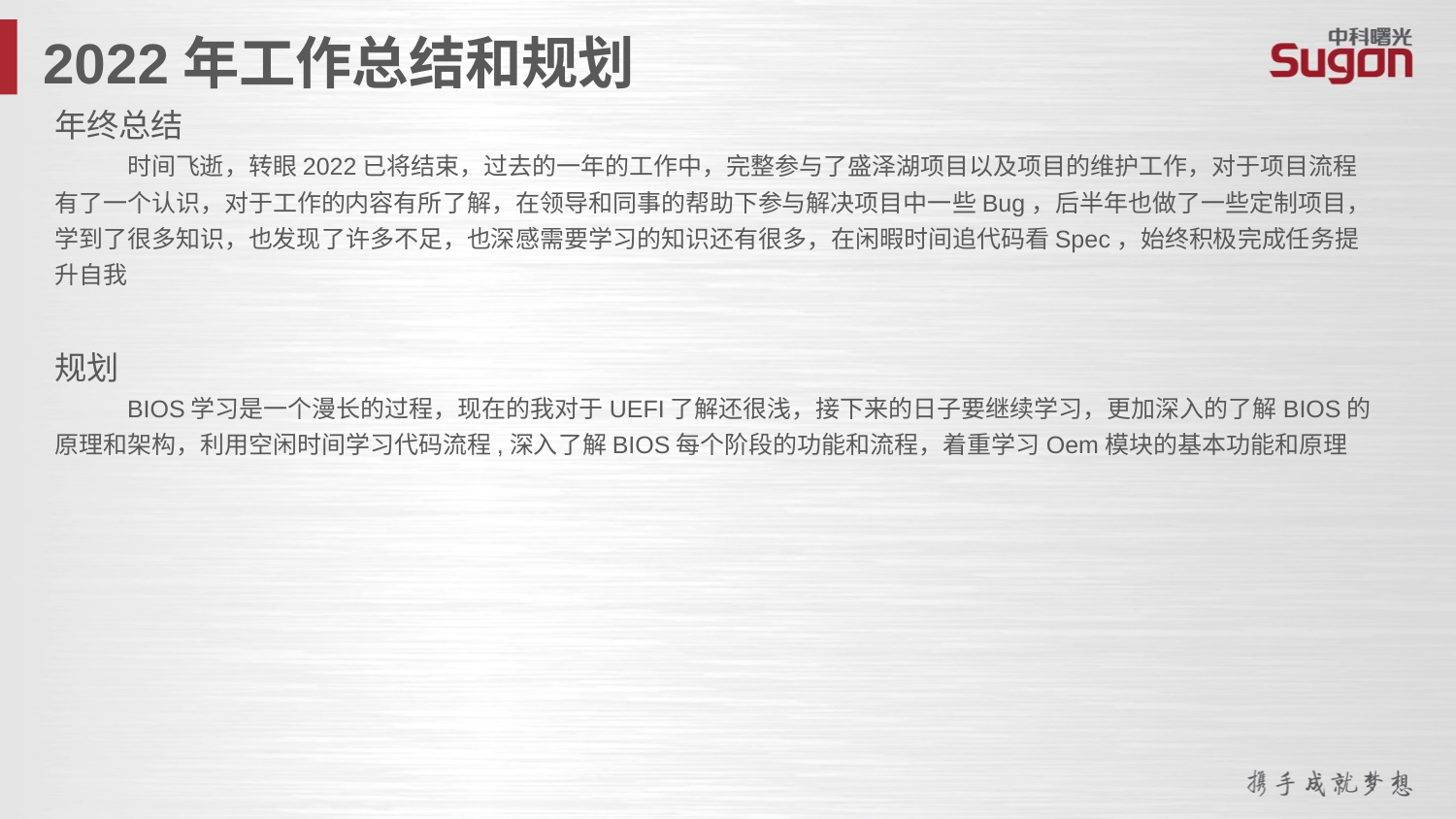

2022年工作总结和规划
年终总结
时间飞逝，转眼2022已将结束，过去的一年的工作中，完整参与了盛泽湖项目以及项目的维护工作，对于项目流程有了一个认识，对于工作的内容有所了解，在领导和同事的帮助下参与解决项目中一些Bug，后半年也做了一些定制项目，学到了很多知识，也发现了许多不足，也深感需要学习的知识还有很多，在闲暇时间追代码看Spec，始终积极完成任务提升自我

规划
BIOS学习是一个漫长的过程，现在的我对于UEFI了解还很浅，接下来的日子要继续学习，更加深入的了解BIOS的原理和架构，利用空闲时间学习代码流程,深入了解BIOS每个阶段的功能和流程，着重学习Oem模块的基本功能和原理